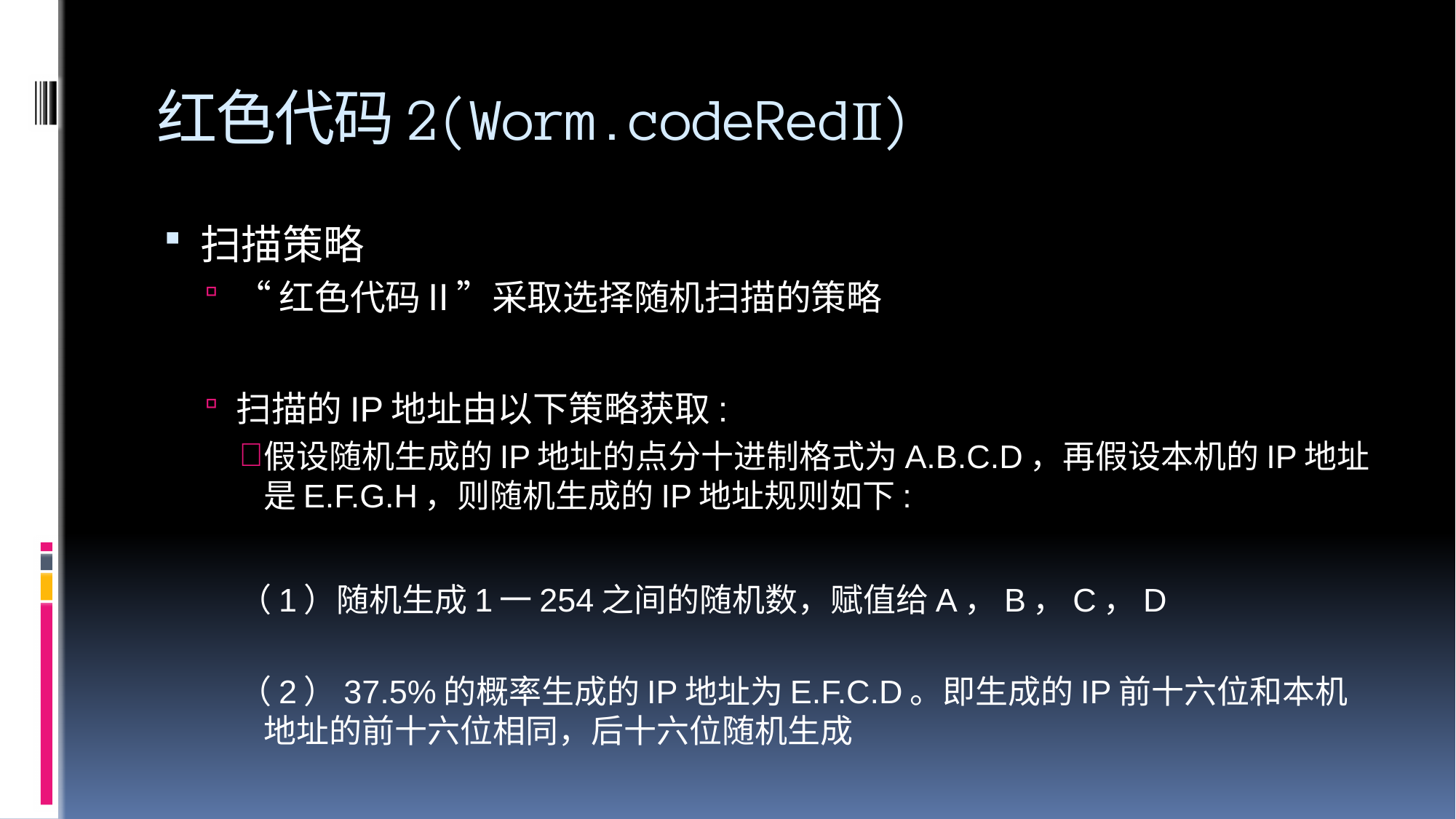

# 红色代码2(Worm.codeRedⅡ)
扫描策略
“红色代码Ⅱ”采取选择随机扫描的策略

扫描的IP地址由以下策略获取:
假设随机生成的IP地址的点分十进制格式为A.B.C.D，再假设本机的IP地址是E.F.G.H，则随机生成的IP地址规则如下:

（1）随机生成1一254之间的随机数，赋值给A，B，C，D

（2）37.5%的概率生成的IP地址为E.F.C.D。即生成的IP前十六位和本机地址的前十六位相同，后十六位随机生成